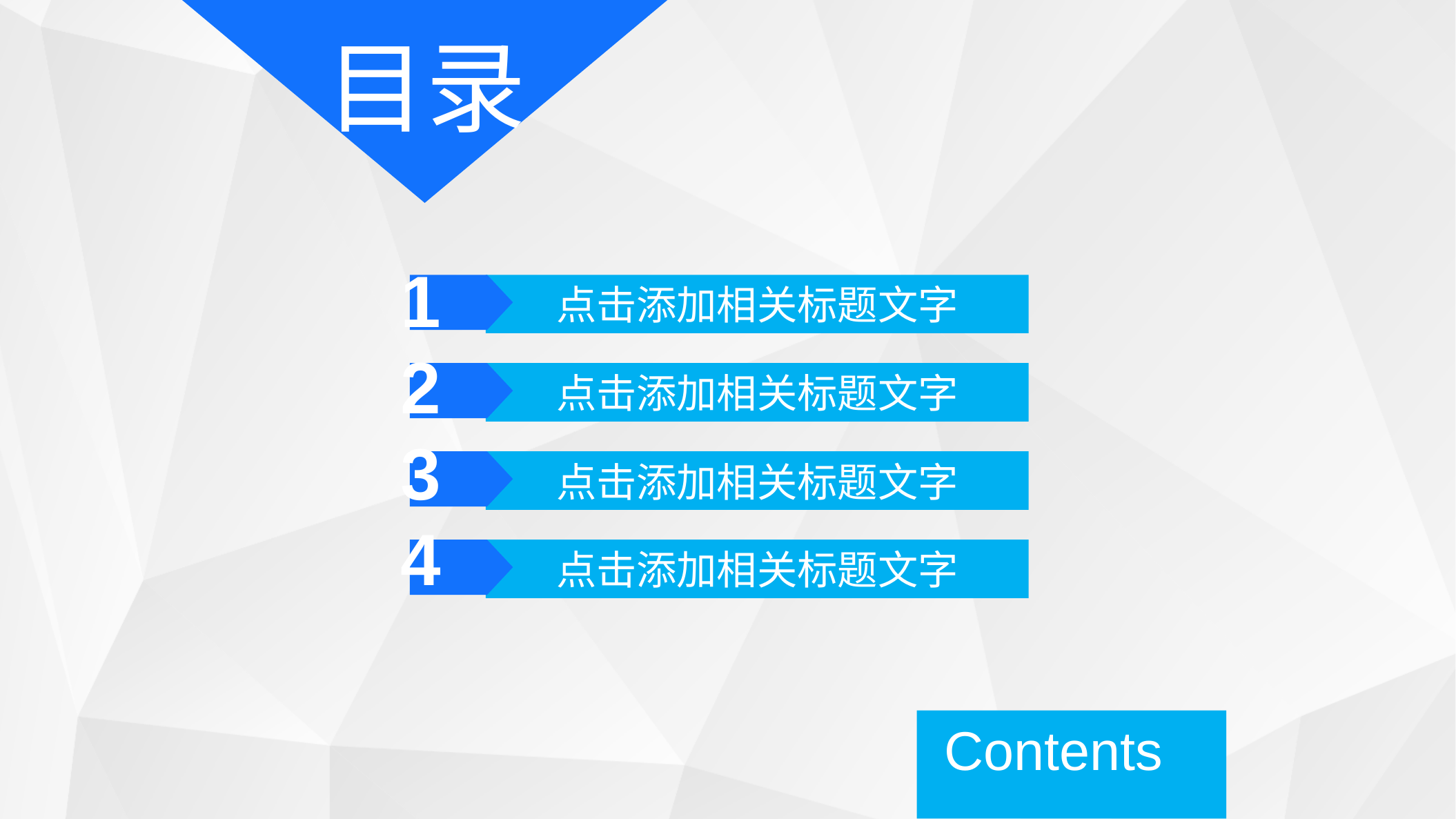

目录
1

点击添加相关标题文字
2

点击添加相关标题文字
3

点击添加相关标题文字
4

点击添加相关标题文字

Contents